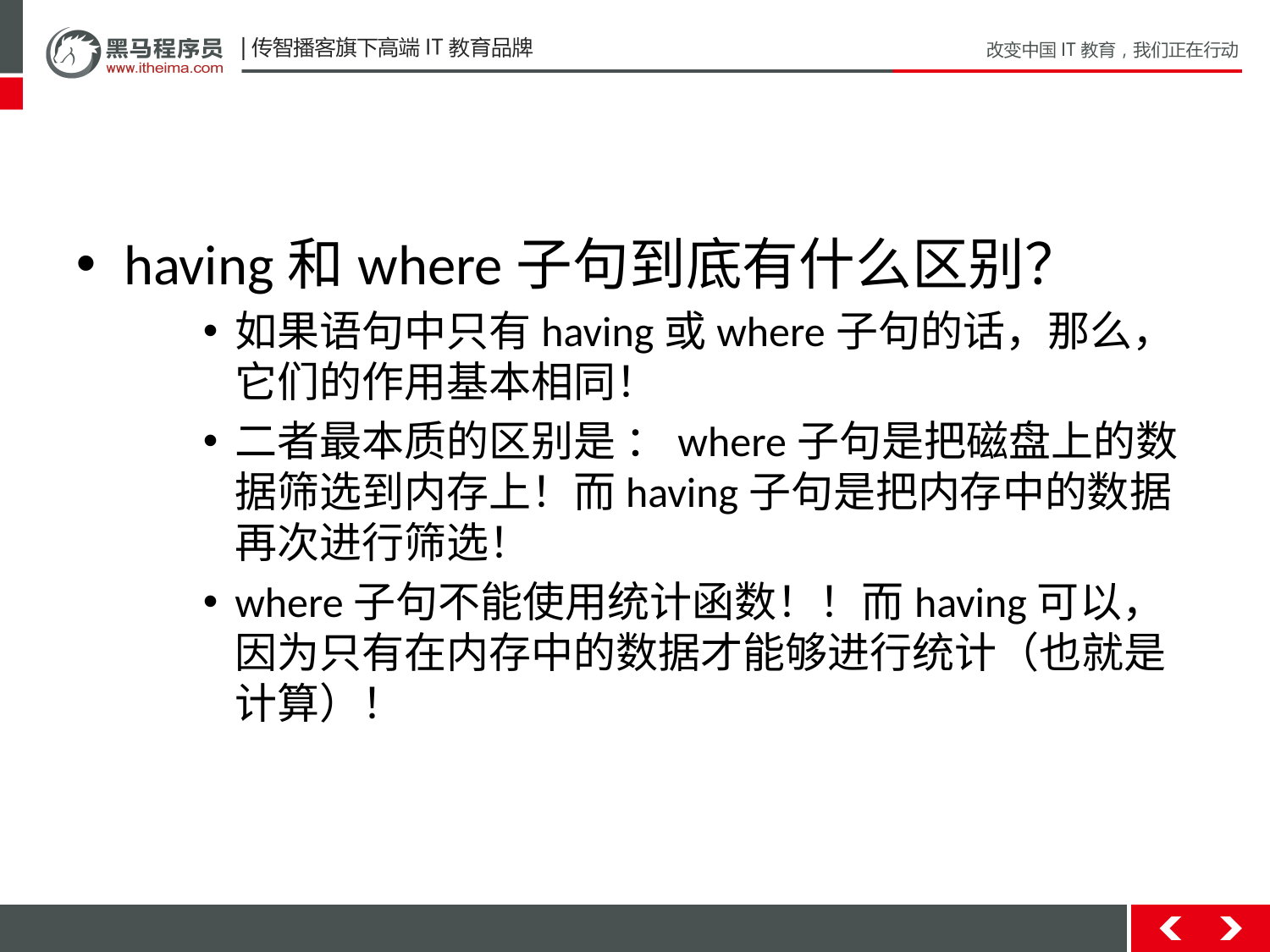

#
having和where子句到底有什么区别？
如果语句中只有having或where子句的话，那么，它们的作用基本相同！
二者最本质的区别是 ：where子句是把磁盘上的数据筛选到内存上！而having子句是把内存中的数据再次进行筛选！
where子句不能使用统计函数！！而having可以，因为只有在内存中的数据才能够进行统计（也就是计算）！